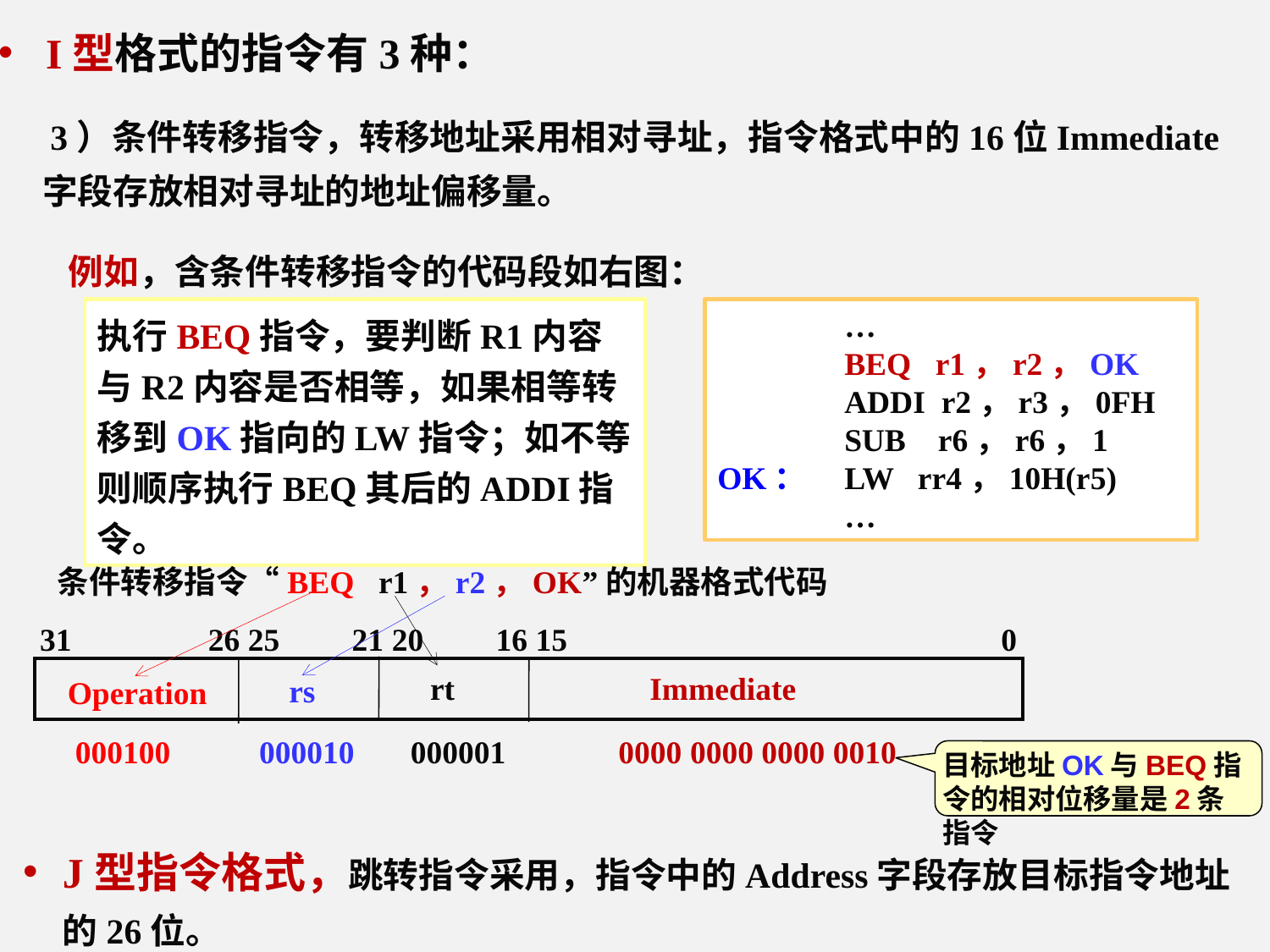

I型格式的指令有3种：
 3）条件转移指令，转移地址采用相对寻址，指令格式中的16位Immediate字段存放相对寻址的地址偏移量。
例如，含条件转移指令的代码段如右图：
执行BEQ指令，要判断R1内容与R2内容是否相等，如果相等转移到OK指向的LW指令；如不等则顺序执行BEQ其后的ADDI指令。
	…
	BEQ   r1，r2，OK
   	ADDI  r2，r3，0FH
	SUB    r6，r6，1
OK：	LW   rr4，10H(r5)
	…
 条件转移指令“BEQ   r1，r2，OK”的机器格式代码
31                 26 25         21 20         16 15                                                      0

Operation

rt
Immediate
rs
   000100           000010       000001              0000 0000 0000 0010
目标地址OK与BEQ指令的相对位移量是2条指令

J型指令格式，跳转指令采用，指令中的Address字段存放目标指令地址的26位。